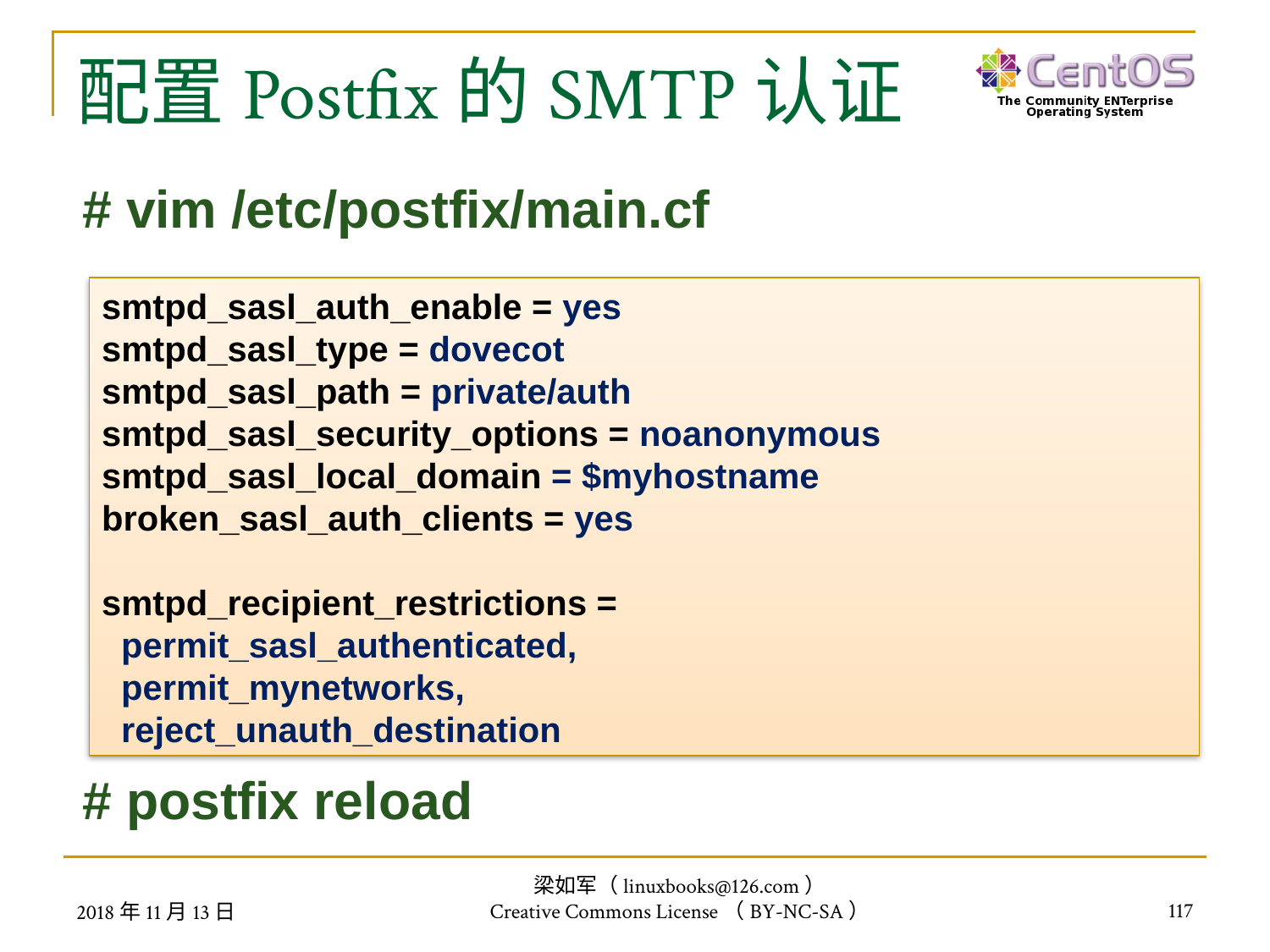

# 配置Postfix的SMTP认证
# vim /etc/postfix/main.cf

# postfix reload
smtpd_sasl_auth_enable = yes
smtpd_sasl_type = dovecot
smtpd_sasl_path = private/auth
smtpd_sasl_security_options = noanonymous
smtpd_sasl_local_domain = $myhostname
broken_sasl_auth_clients = yes

smtpd_recipient_restrictions =
  permit_sasl_authenticated,
  permit_mynetworks,
  reject_unauth_destination
梁如军（linuxbooks@126.com）
Creative Commons License（BY-NC-SA）
2018年11月13日
117